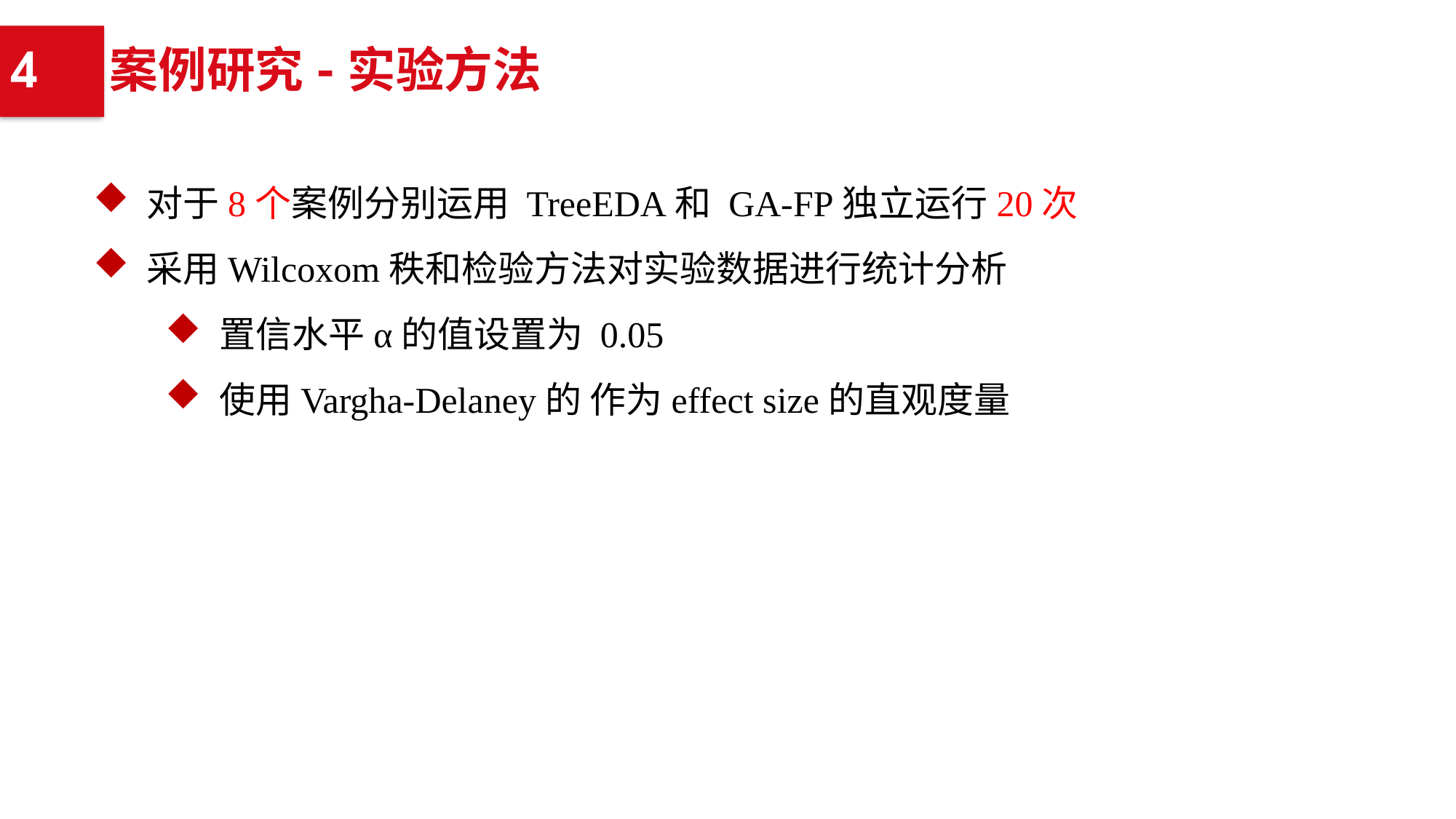

4
案例研究-实验方法
 对于8个案例分别运用 TreeEDA和 GA-FP独立运行20次
 采用Wilcoxom秩和检验方法对实验数据进行统计分析
 置信水平α的值设置为 0.05
 使用Vargha-Delaney的 作为effect size的直观度量